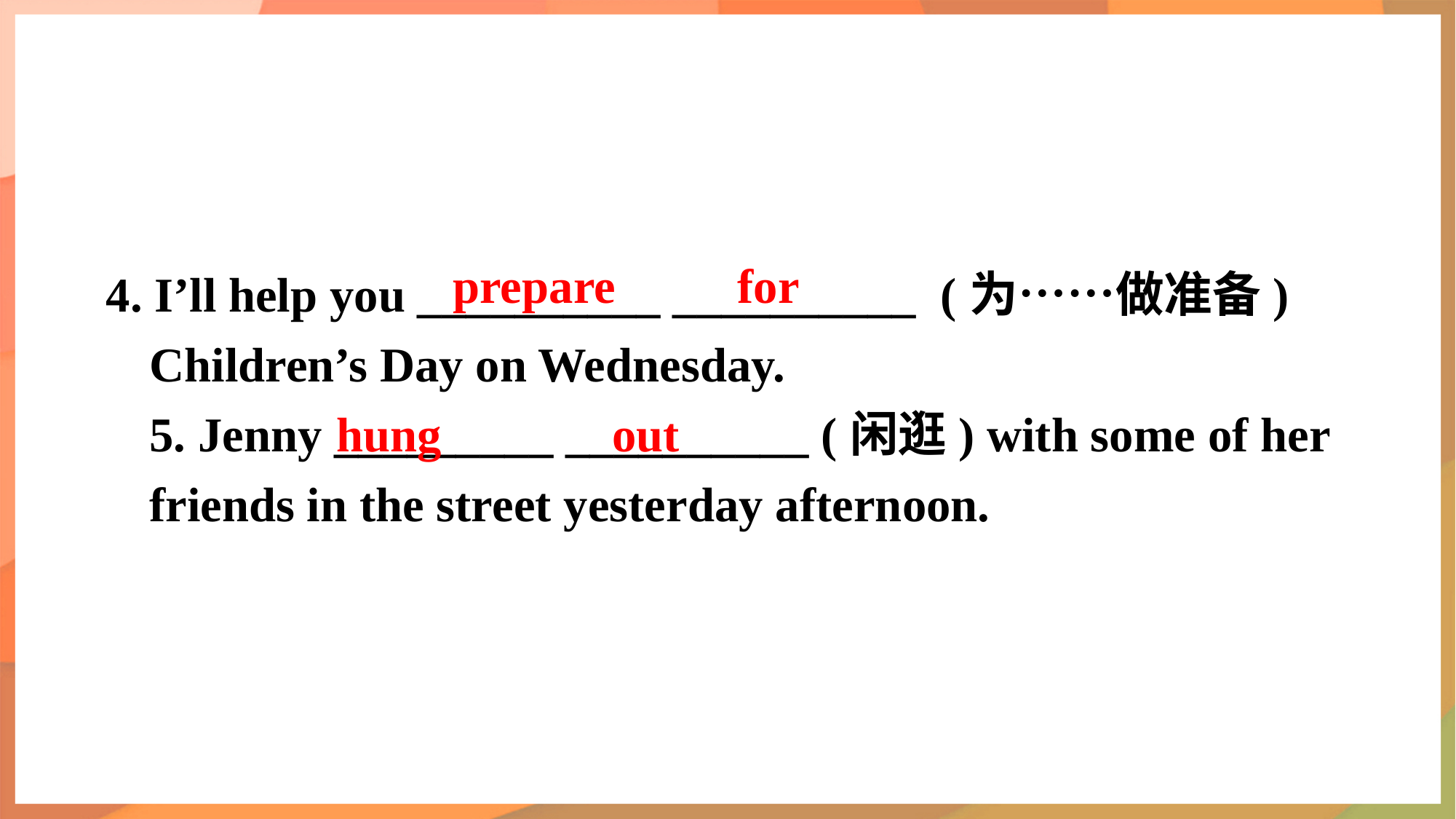

prepare          for
4. I’ll help you __________ __________  (为……做准备)
Children’s Day on Wednesday.
5. Jenny _________ __________ (闲逛) with some of her
friends in the street yesterday afternoon.
hung              out